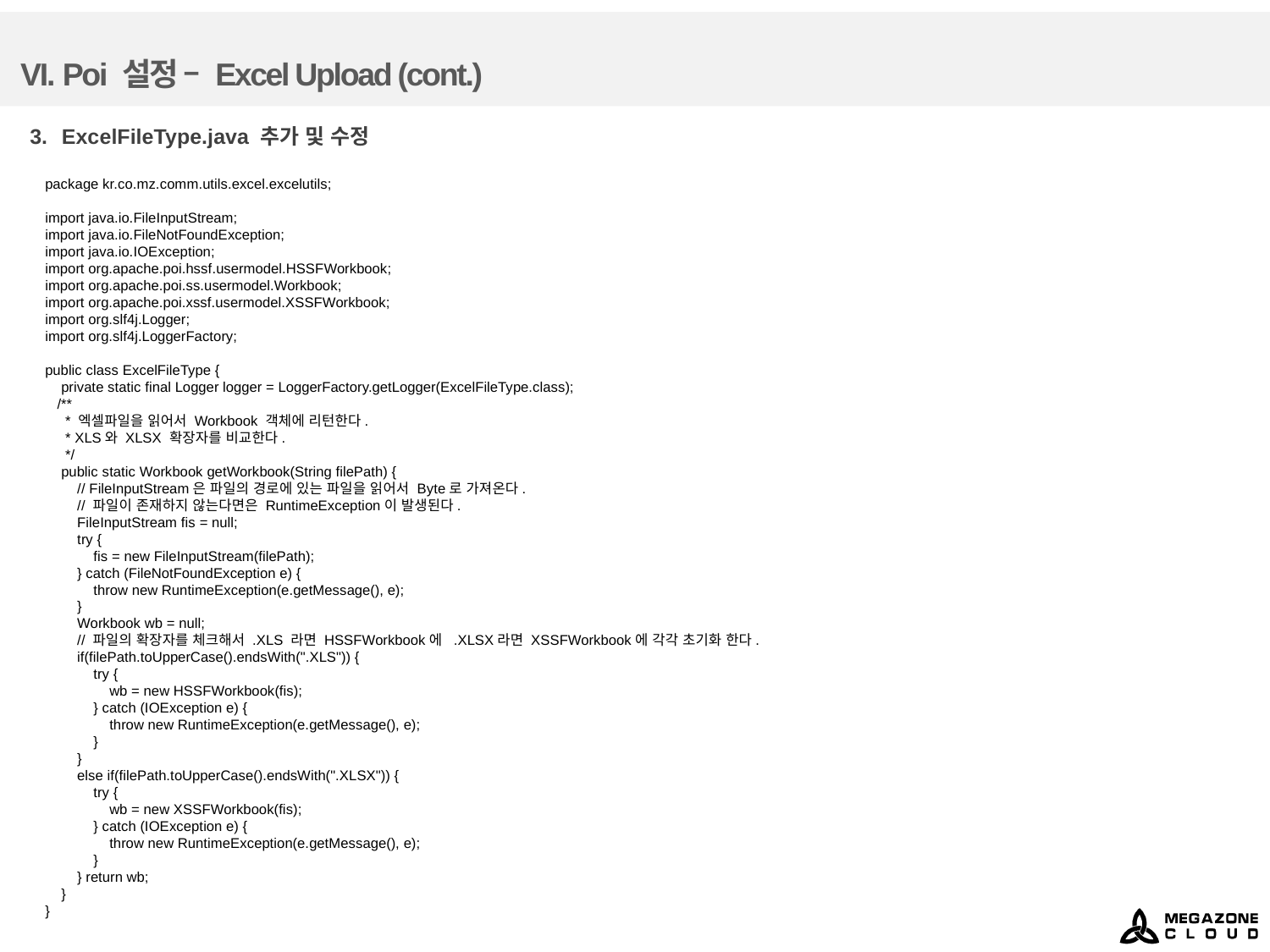

# VI. Poi 설정 – Excel Upload (cont.)
ExcelFileType.java 추가 및 수정

package kr.co.mz.comm.utils.excel.excelutils;

import java.io.FileInputStream;
import java.io.FileNotFoundException;
import java.io.IOException;
import org.apache.poi.hssf.usermodel.HSSFWorkbook;
import org.apache.poi.ss.usermodel.Workbook;
import org.apache.poi.xssf.usermodel.XSSFWorkbook;
import org.slf4j.Logger;
import org.slf4j.LoggerFactory;

public class ExcelFileType {
    private static final Logger logger = LoggerFactory.getLogger(ExcelFileType.class);
   /**
     * 엑셀파일을 읽어서 Workbook 객체에 리턴한다.
     * XLS와 XLSX 확장자를 비교한다.
     */
    public static Workbook getWorkbook(String filePath) {
        // FileInputStream은 파일의 경로에 있는 파일을 읽어서 Byte로 가져온다.
        // 파일이 존재하지 않는다면은 RuntimeException이 발생된다.
        FileInputStream fis = null;
        try {
            fis = new FileInputStream(filePath);
        } catch (FileNotFoundException e) {
            throw new RuntimeException(e.getMessage(), e);
        }
        Workbook wb = null;
        // 파일의 확장자를 체크해서 .XLS 라면 HSSFWorkbook에  .XLSX라면 XSSFWorkbook에 각각 초기화 한다.
        if(filePath.toUpperCase().endsWith(".XLS")) {
            try {
                wb = new HSSFWorkbook(fis);
            } catch (IOException e) {
                throw new RuntimeException(e.getMessage(), e);
            }
        }
        else if(filePath.toUpperCase().endsWith(".XLSX")) {
            try {
                wb = new XSSFWorkbook(fis);
            } catch (IOException e) {
                throw new RuntimeException(e.getMessage(), e);
            }
        } return wb;
    }
}